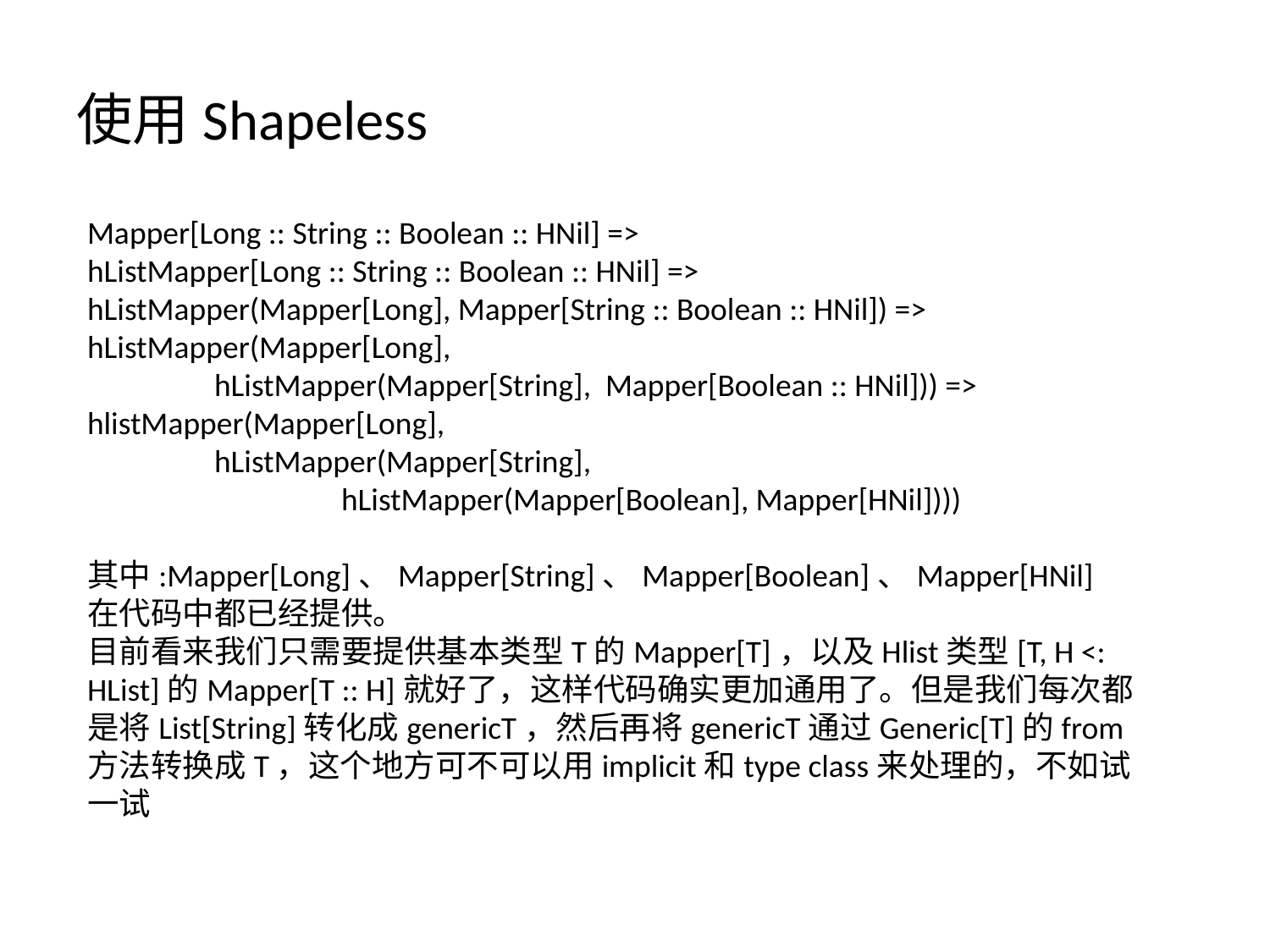

# 使用Shapeless
Mapper[Long :: String :: Boolean :: HNil] =>
hListMapper[Long :: String :: Boolean :: HNil] =>
hListMapper(Mapper[Long], Mapper[String :: Boolean :: HNil]) =>
hListMapper(Mapper[Long],
	hListMapper(Mapper[String],  Mapper[Boolean :: HNil])) =>
hlistMapper(Mapper[Long],
	hListMapper(Mapper[String],
		hListMapper(Mapper[Boolean], Mapper[HNil])))

其中:Mapper[Long]、Mapper[String]、Mapper[Boolean]、Mapper[HNil]
在代码中都已经提供。
目前看来我们只需要提供基本类型T的Mapper[T]，以及Hlist类型[T, H <: HList]的Mapper[T :: H]就好了，这样代码确实更加通用了。但是我们每次都是将List[String]转化成genericT，然后再将genericT通过Generic[T]的from方法转换成T，这个地方可不可以用implicit和type class来处理的，不如试一试